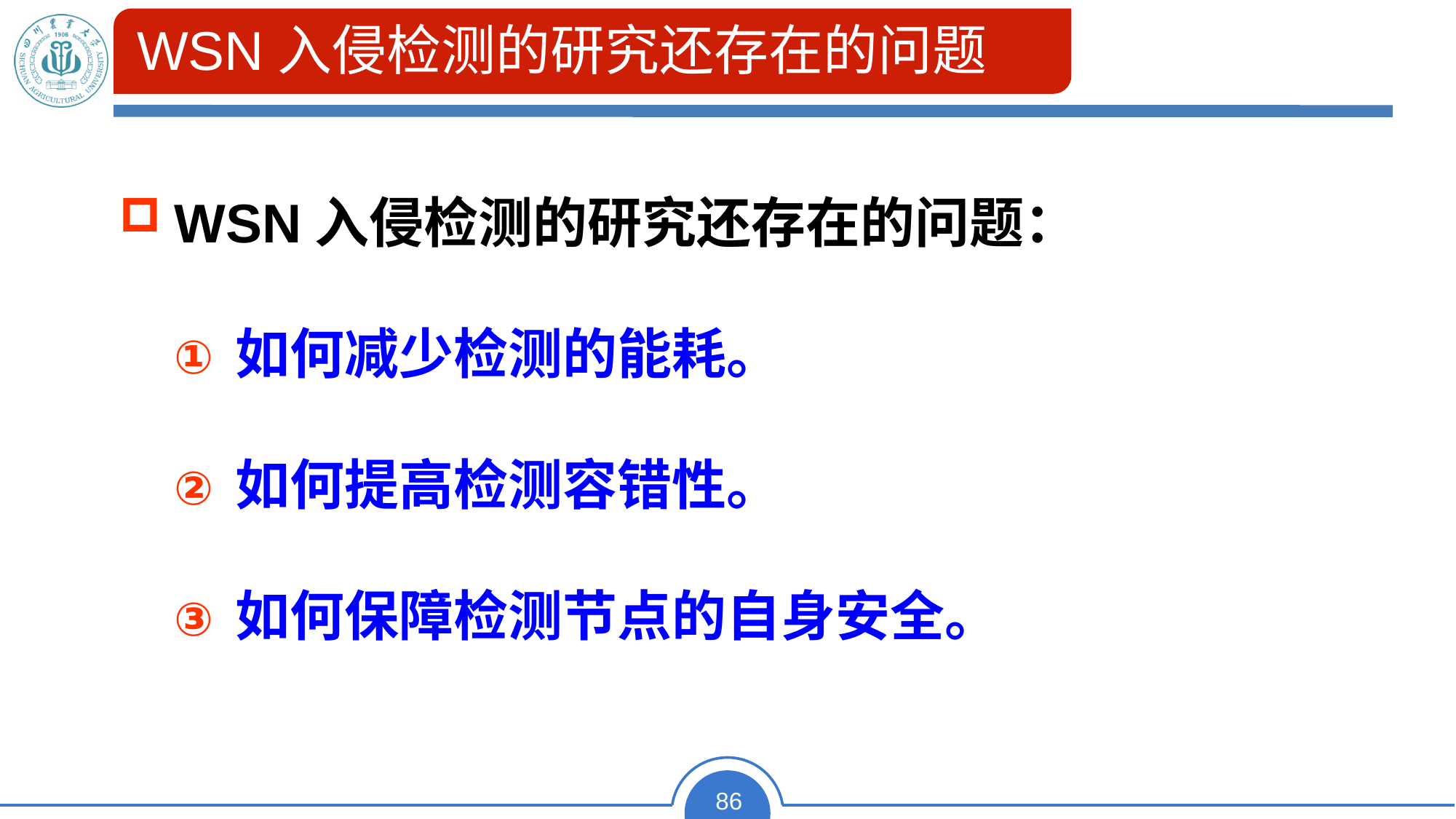

# WSN入侵检测的研究还存在的问题
WSN入侵检测的研究还存在的问题：
如何减少检测的能耗。
如何提高检测容错性。
如何保障检测节点的自身安全。